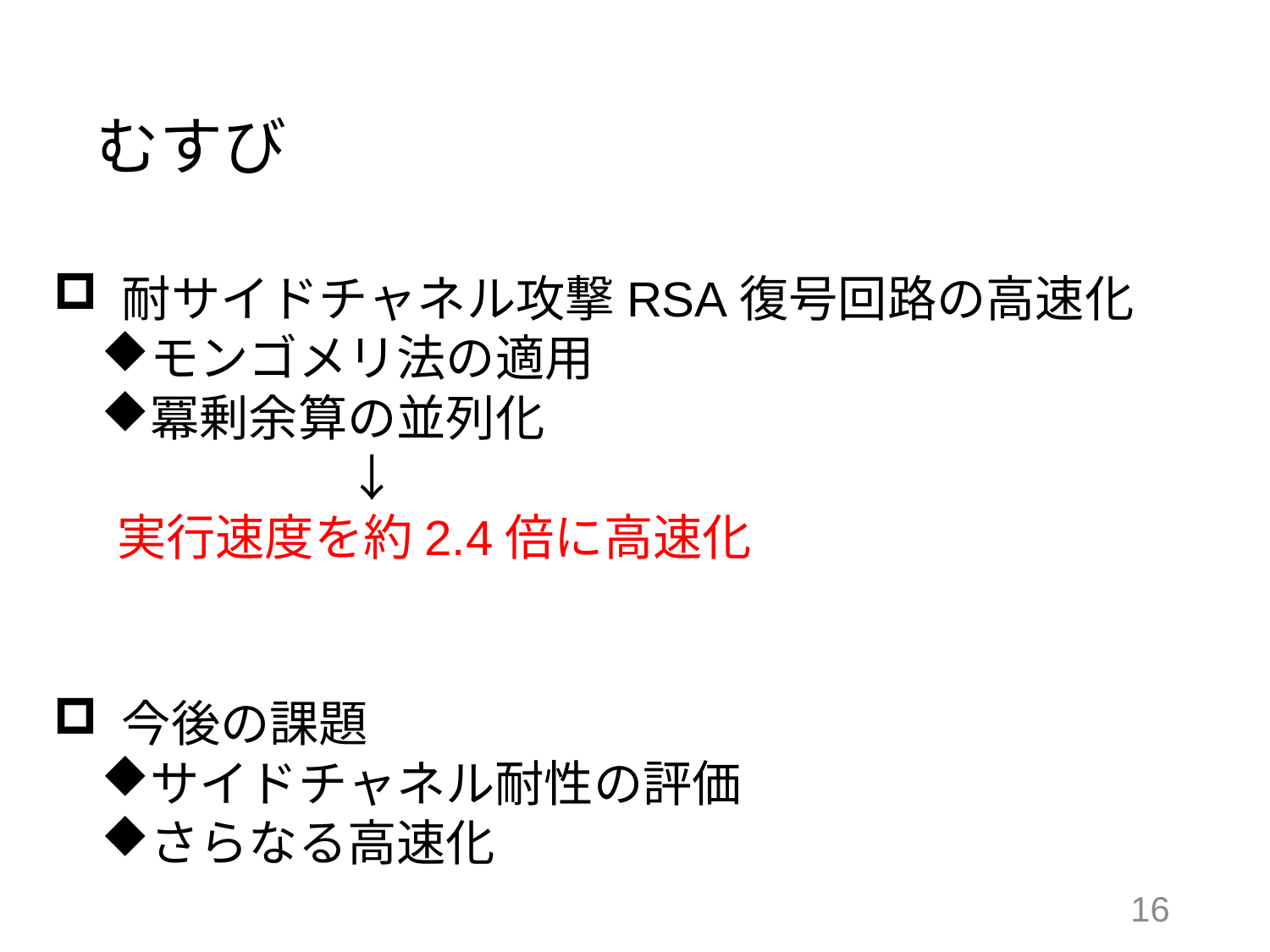

# むすび
 耐サイドチャネル攻撃RSA復号回路の高速化
モンゴメリ法の適用
冪剰余算の並列化
　　　　　↓
実行速度を約2.4倍に高速化

 今後の課題
サイドチャネル耐性の評価
さらなる高速化
16